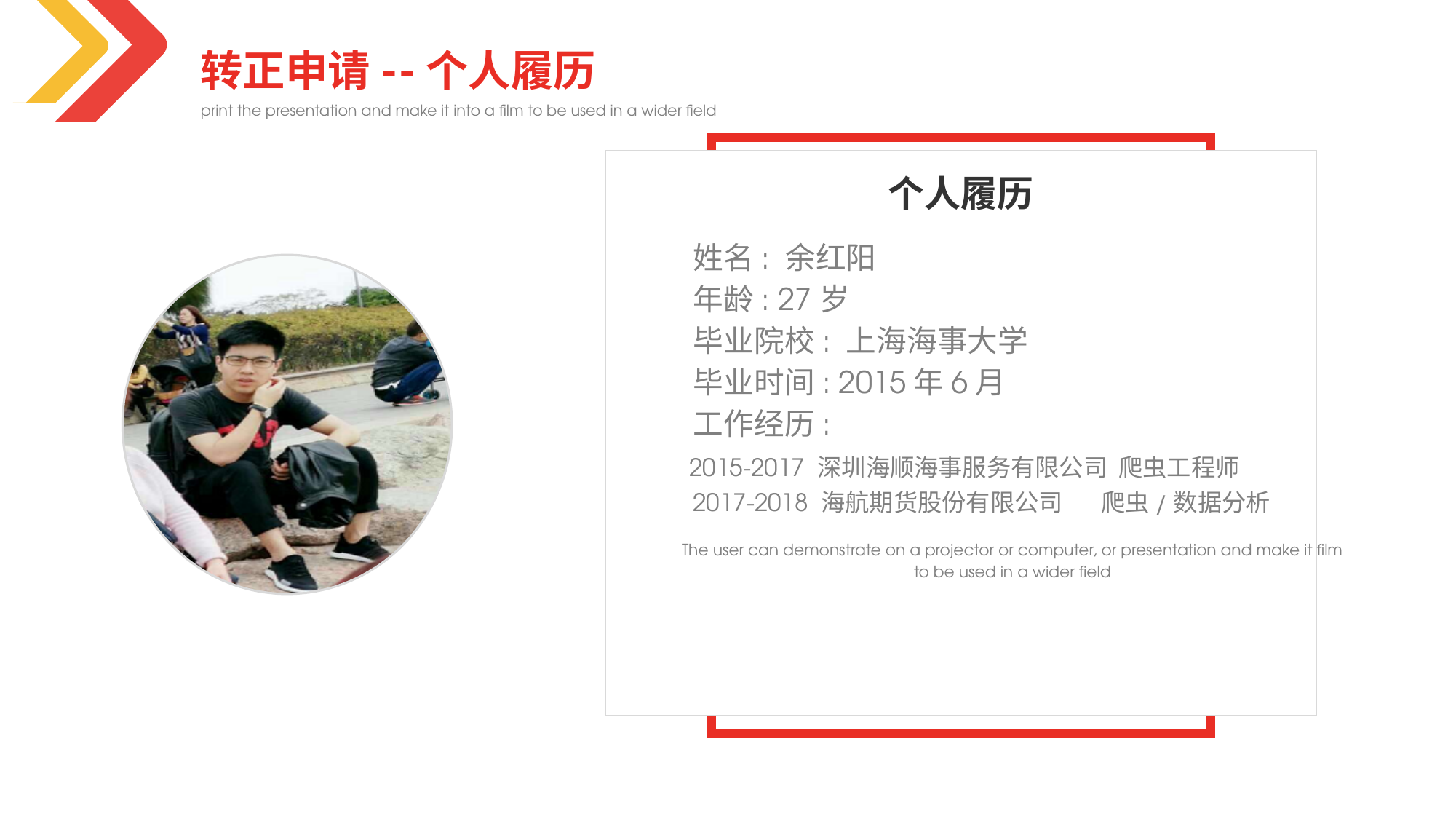

转正申请--个人履历
print the presentation and make it into a film to be used in a wider field

个人履历
  姓名: 余红阳
  年龄: 27岁
  毕业院校: 上海海事大学
  毕业时间: 2015年6月
  工作经历:
  2015-2017 深圳海顺海事服务有限公司  爬虫工程师
   2017-2018 海航期货股份有限公司       爬虫/数据分析

The user can demonstrate on a projector or computer, or presentation and make it film to be used in a wider field